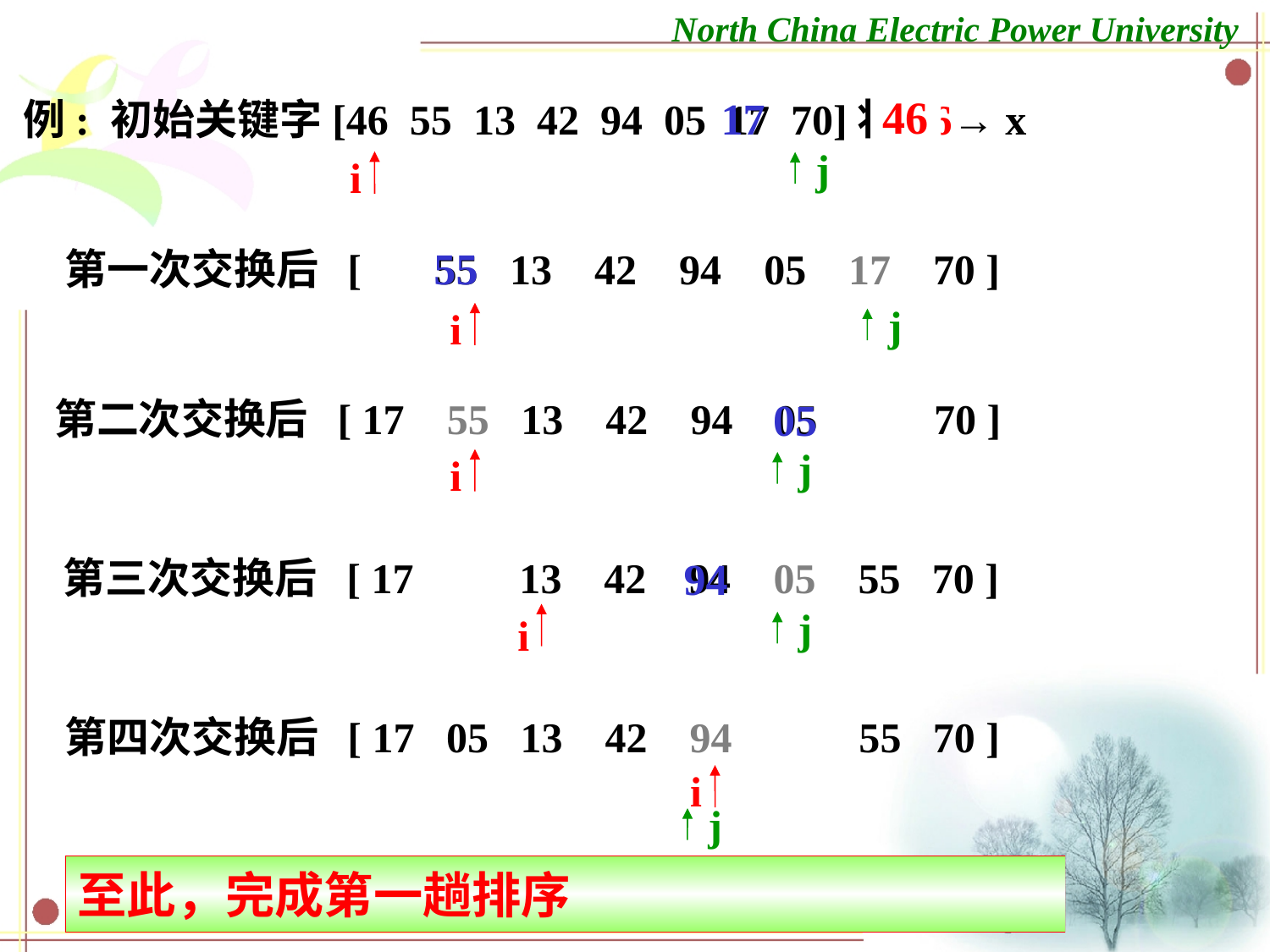

46
17
例: 初始关键字[46  55  13  42  94  05  17  70]将46→ x
j

i

55
第一次交换后  [       55   13    42    94    05    17    70 ]
j

i

第二次交换后  [ 17    55   13    42    94    05           70 ]
05
j

i

94
第三次交换后  [ 17          13    42    94    05    55   70 ]
j

i

第四次交换后  [ 17   05   13    42    94            55   70 ]
i

j

至此，完成第一趟排序